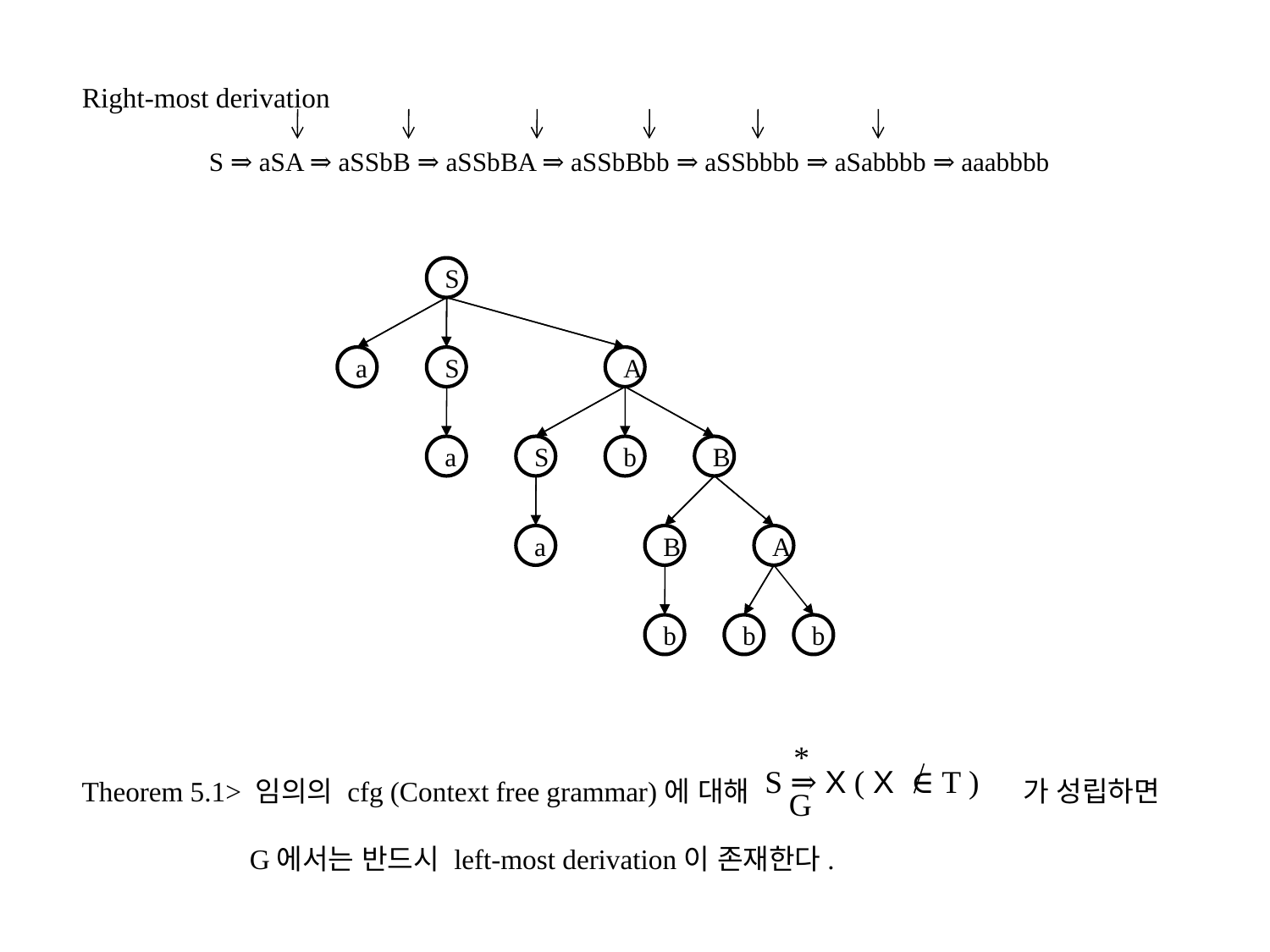

Right-most derivation
	S ⇒ aSA ⇒ aSSbB ⇒ aSSbBA ⇒ aSSbBbb ⇒ aSSbbbb ⇒ aSabbbb ⇒ aaabbbb
S
a
S
A
a
S
b
B
a
B
A
b
b
b
*
S ⇒ X ( X  ∈ T )
G
Theorem 5.1> 임의의 cfg (Context free grammar)에 대해                                   가 성립하면
                        G에서는 반드시 left-most derivation이 존재한다.